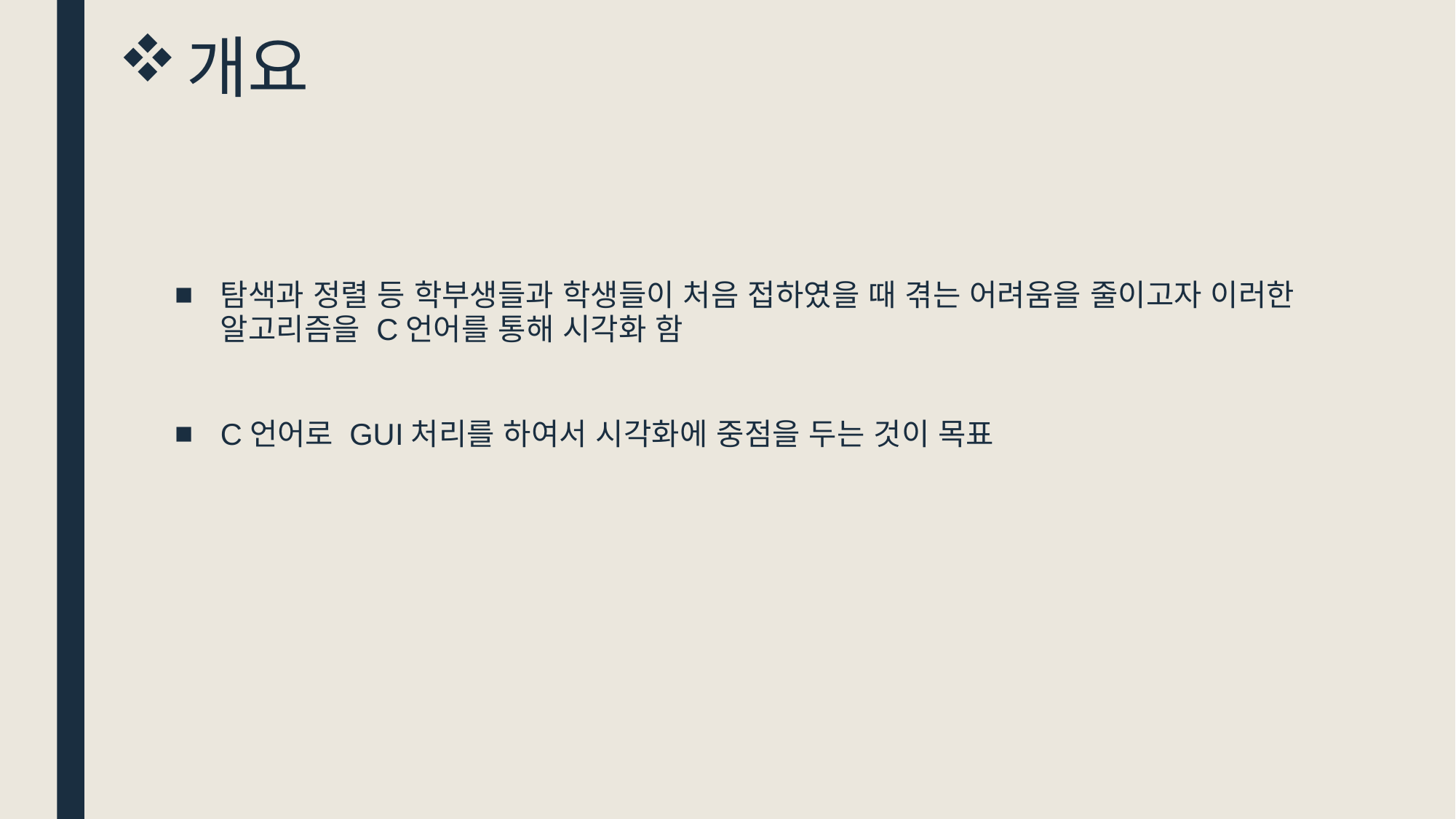

# 개요
탐색과 정렬 등 학부생들과 학생들이 처음 접하였을 때 겪는 어려움을 줄이고자 이러한 알고리즘을 C언어를 통해 시각화 함

C언어로 GUI처리를 하여서 시각화에 중점을 두는 것이 목표